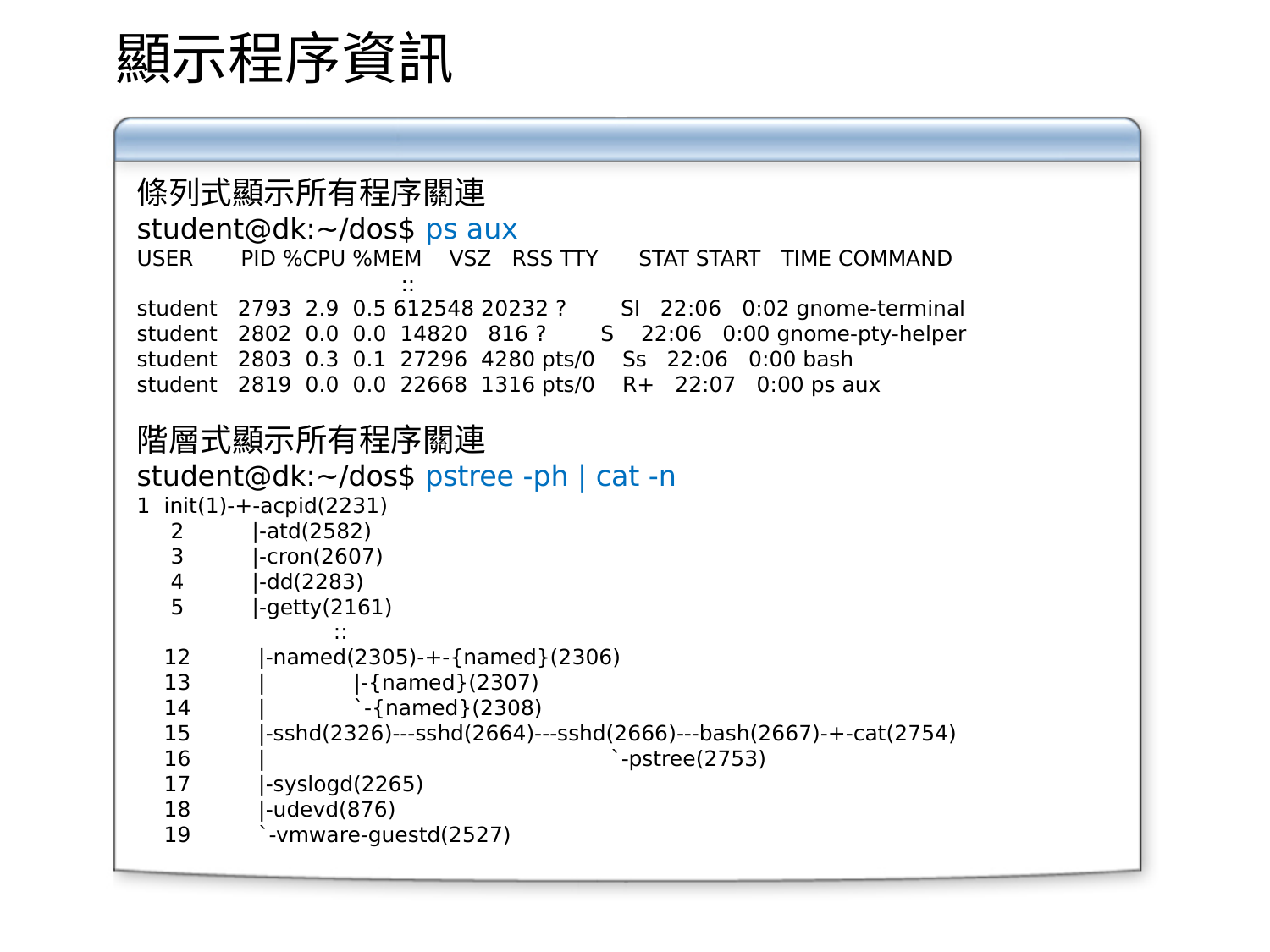

顯示程序資訊
條列式顯示所有程序關連
student@dk:~/dos$ ps aux
USER       PID %CPU %MEM    VSZ   RSS TTY      STAT START   TIME COMMAND
                                       ::
student   2793  2.9  0.5 612548 20232 ?        Sl   22:06   0:02 gnome-terminal
student   2802  0.0  0.0  14820   816 ?        S    22:06   0:00 gnome-pty-helper
student   2803  0.3  0.1  27296  4280 pts/0    Ss   22:06   0:00 bash
student   2819  0.0  0.0  22668  1316 pts/0    R+   22:07   0:00 ps aux

階層式顯示所有程序關連
student@dk:~/dos$ pstree -ph | cat -n
1  init(1)-+-acpid(2231)
     2          |-atd(2582)
     3          |-cron(2607)
     4          |-dd(2283)
     5          |-getty(2161)
                             ::
    12          |-named(2305)-+-{named}(2306)
    13          |             |-{named}(2307)
    14          |             `-{named}(2308)
    15          |-sshd(2326)---sshd(2664)---sshd(2666)---bash(2667)-+-cat(2754)
    16          |                                                   `-pstree(2753)
    17          |-syslogd(2265)
    18          |-udevd(876)
    19          `-vmware-guestd(2527)